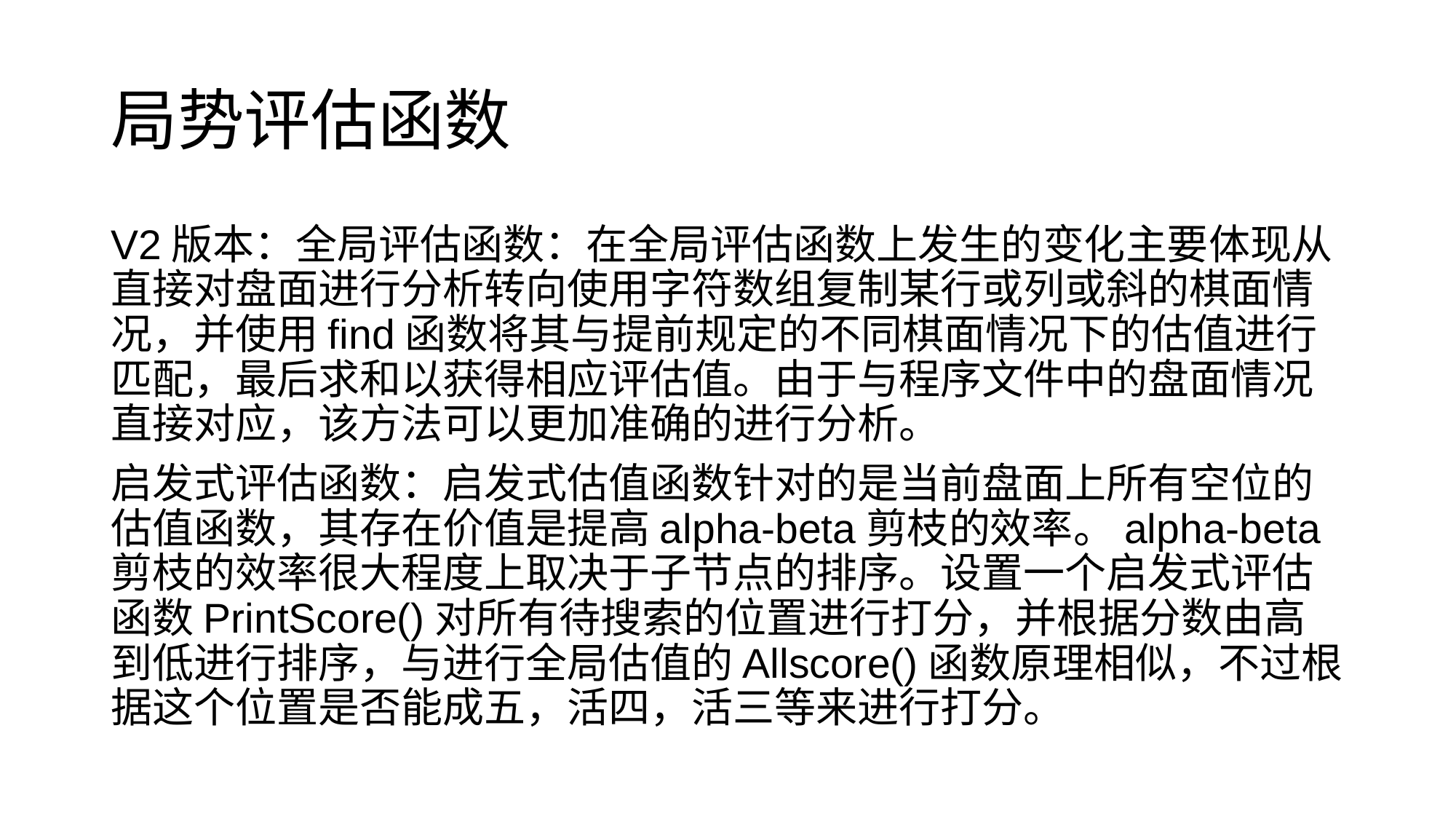

# 局势评估函数
V2版本：全局评估函数：在全局评估函数上发生的变化主要体现从直接对盘面进行分析转向使用字符数组复制某行或列或斜的棋面情况，并使用find函数将其与提前规定的不同棋面情况下的估值进行匹配，最后求和以获得相应评估值。由于与程序文件中的盘面情况直接对应，该方法可以更加准确的进行分析。
启发式评估函数：启发式估值函数针对的是当前盘面上所有空位的估值函数，其存在价值是提高alpha-beta剪枝的效率。alpha-beta剪枝的效率很大程度上取决于子节点的排序。设置一个启发式评估函数PrintScore()对所有待搜索的位置进行打分，并根据分数由高到低进行排序，与进行全局估值的Allscore()函数原理相似，不过根据这个位置是否能成五，活四，活三等来进行打分。